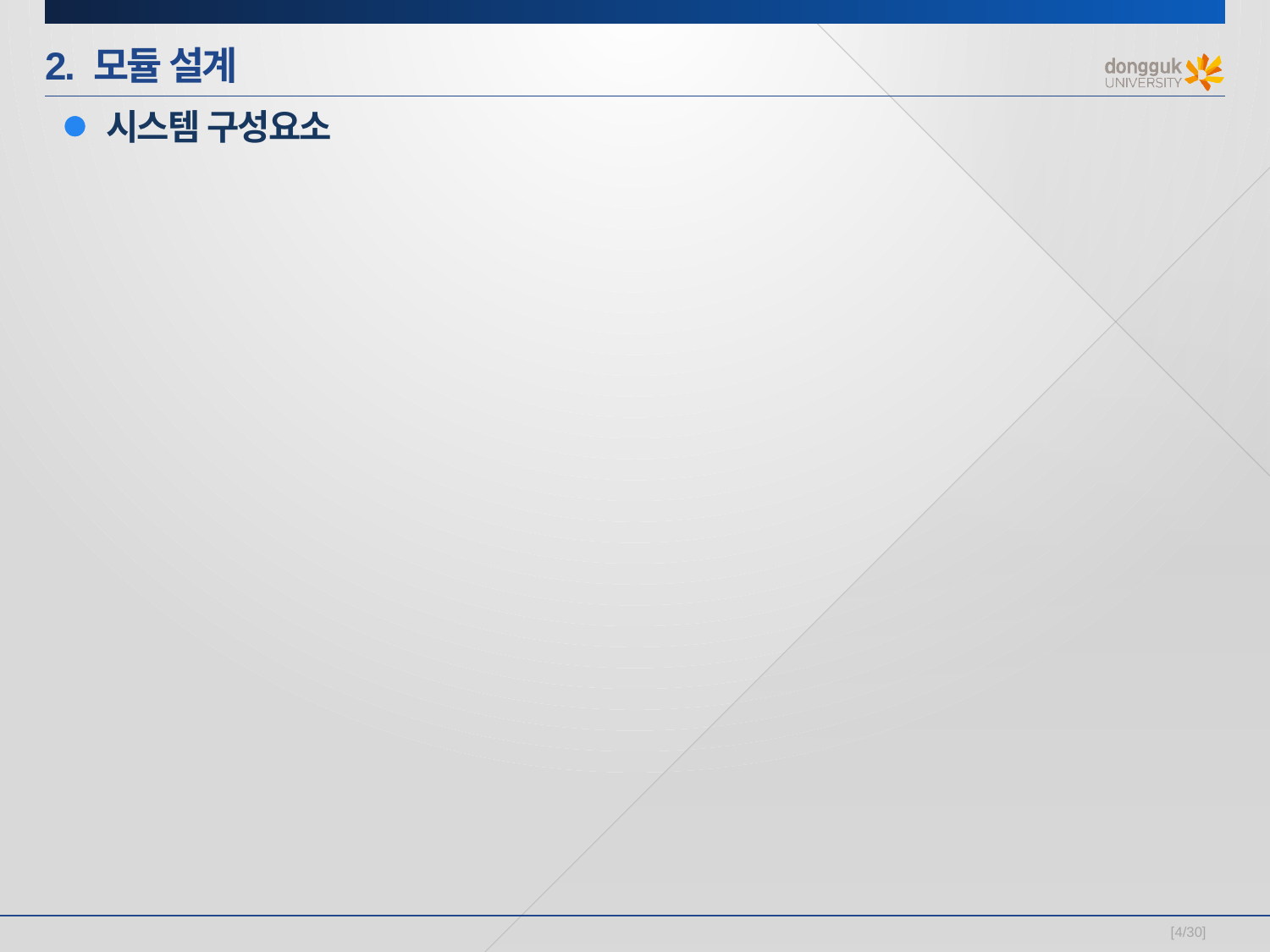

# 2. 모듈 설계
시스템 구성요소

[4/30]